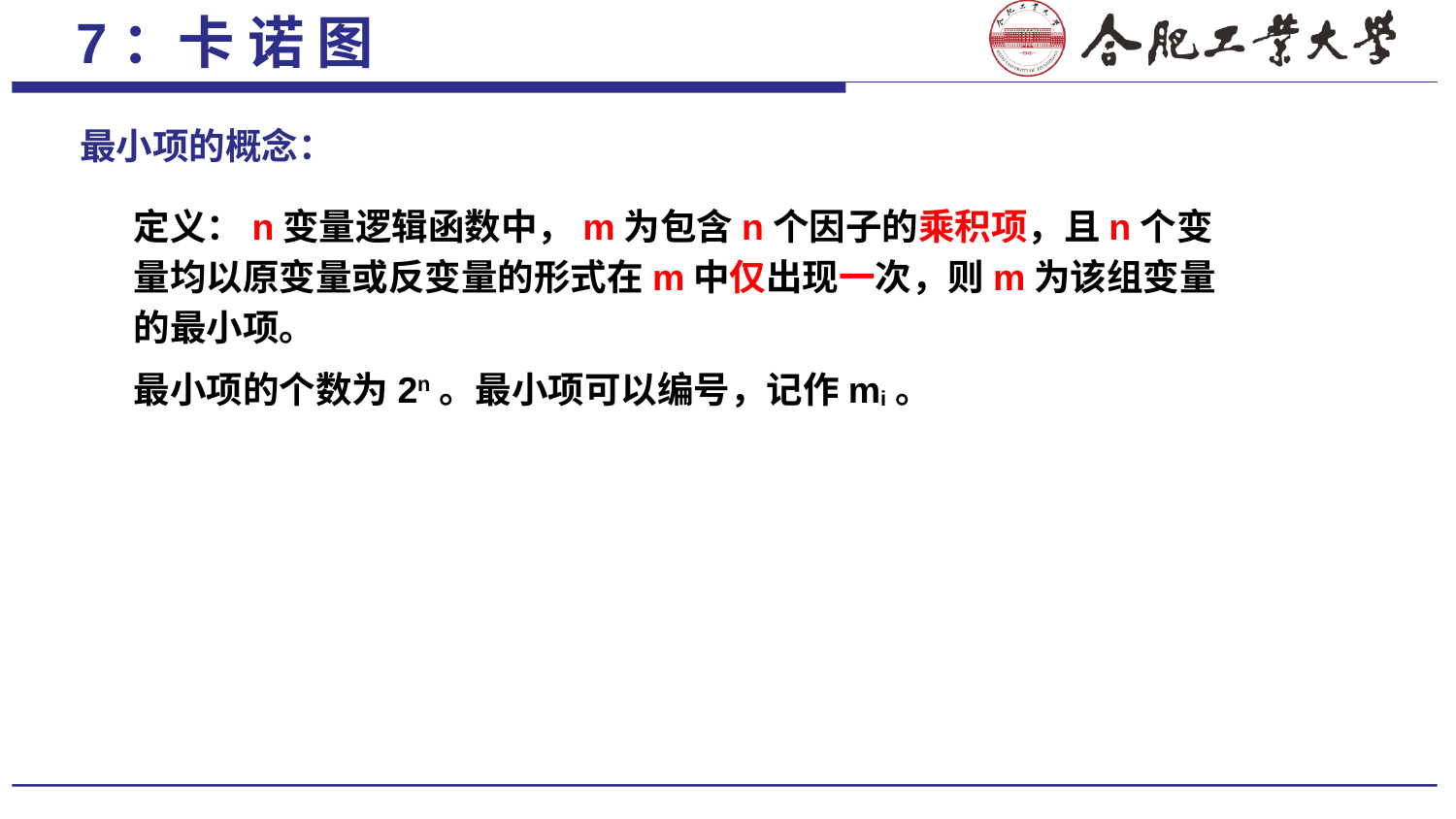

7：卡 诺 图
 最小项的概念：

定义：n变量逻辑函数中，m为包含n个因子的乘积项，且n个变量均以原变量或反变量的形式在m中仅出现一次，则m为该组变量的最小项。
最小项的个数为2n。最小项可以编号，记作mi。